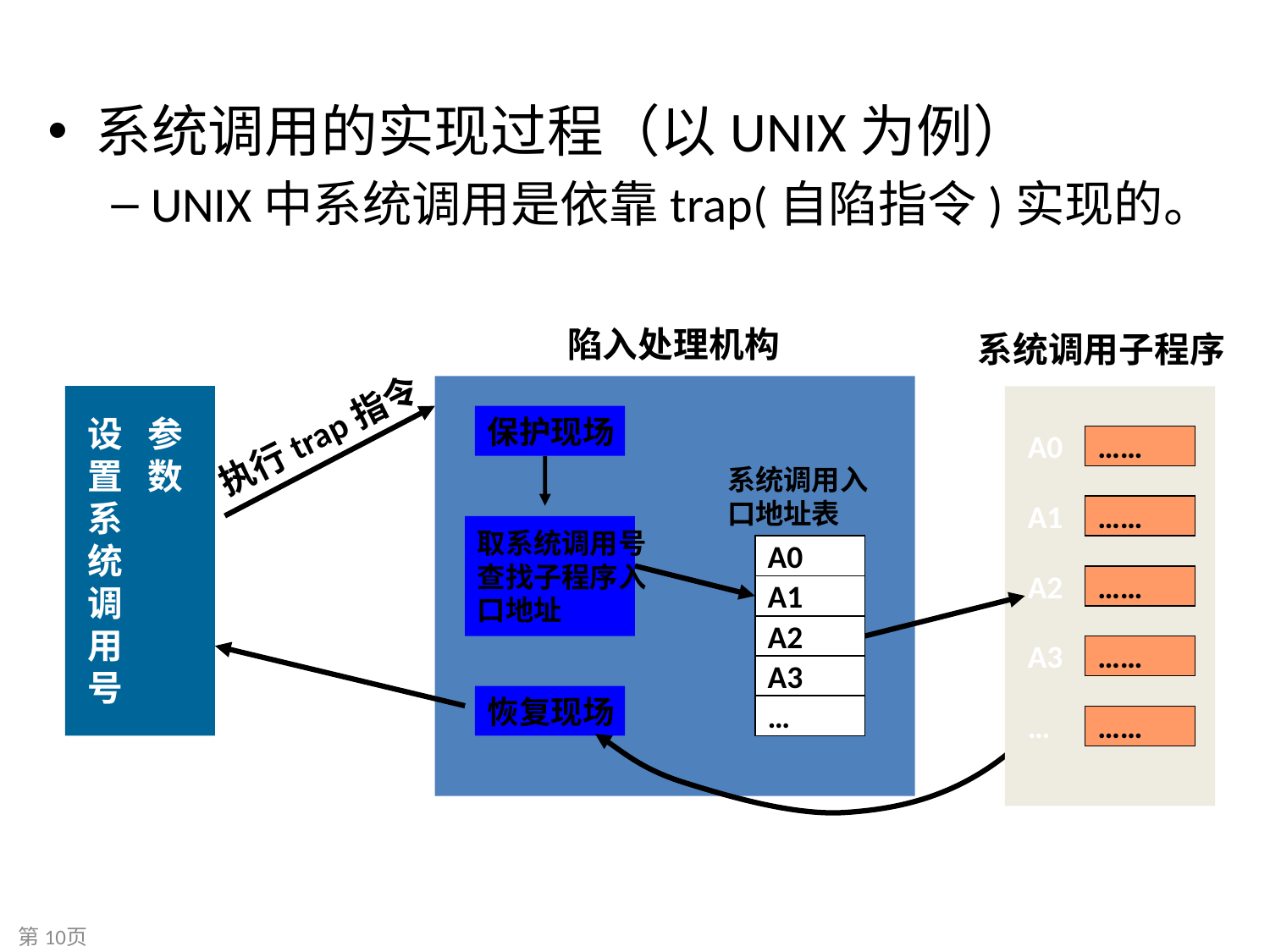

系统调用的实现过程（以UNIX为例）
UNIX中系统调用是依靠trap(自陷指令)实现的。
陷入处理机构

保护现场

系统调用入口地址表
取系统调用号
查找子程序入
口地址
A0

A1
A2
A3
恢复现场
…
执行trap指令

系统调用子程序

A0
A1
A2
A3
…
……
……
……

……
……

设
置
系
统
调
用
号
参
数

第10页